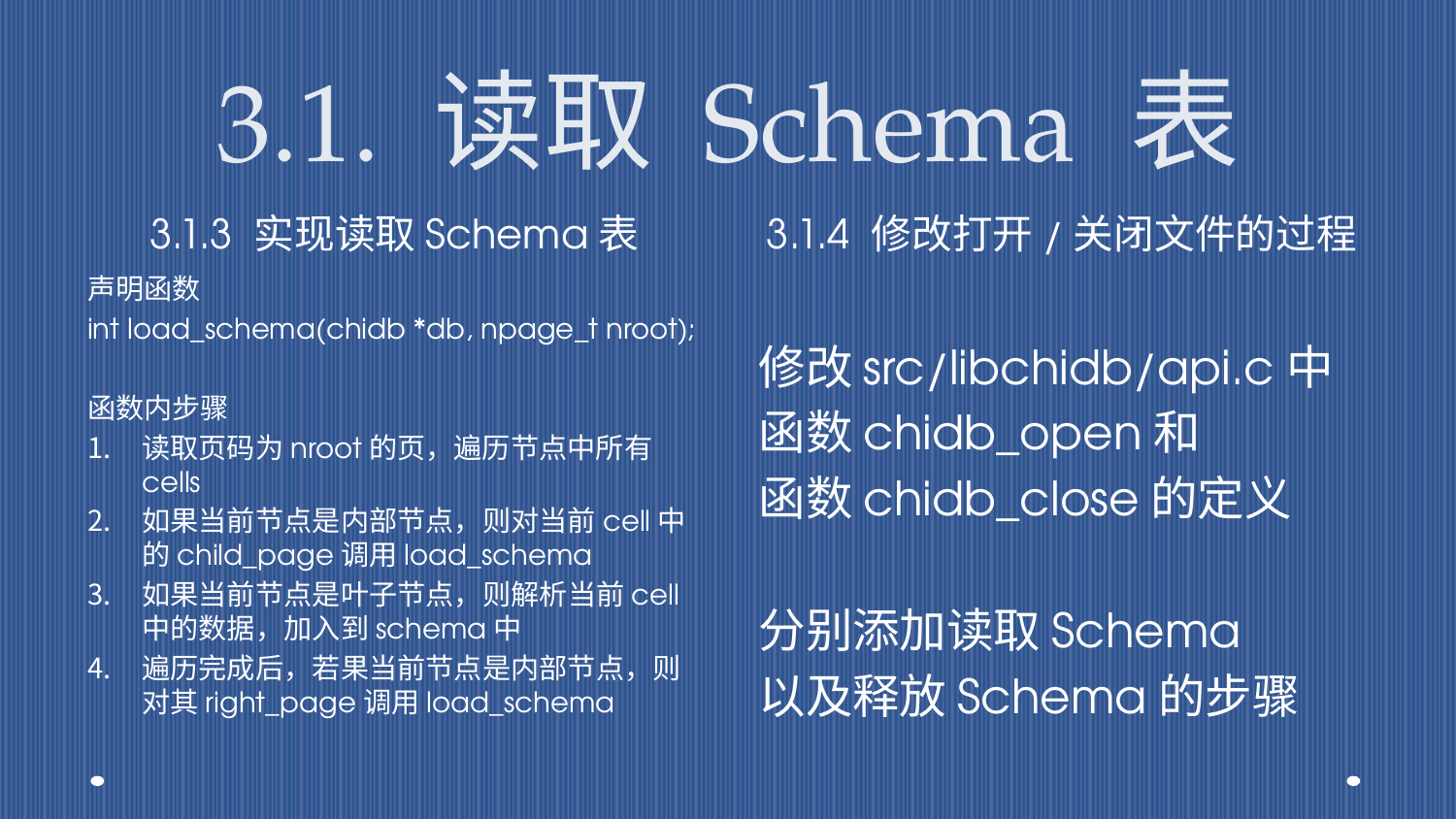

# 3.1. 读取 Schema 表
3.1.3 实现读取Schema表
3.1.4 修改打开/关闭文件的过程
声明函数
int load_schema(chidb *db, npage_t nroot);

函数内步骤
读取页码为nroot的页，遍历节点中所有cells
如果当前节点是内部节点，则对当前cell中的child_page调用load_schema
如果当前节点是叶子节点，则解析当前cell中的数据，加入到schema中
遍历完成后，若果当前节点是内部节点，则对其right_page调用load_schema

修改src/libchidb/api.c中
函数chidb_open和
函数chidb_close的定义

分别添加读取Schema
以及释放Schema的步骤